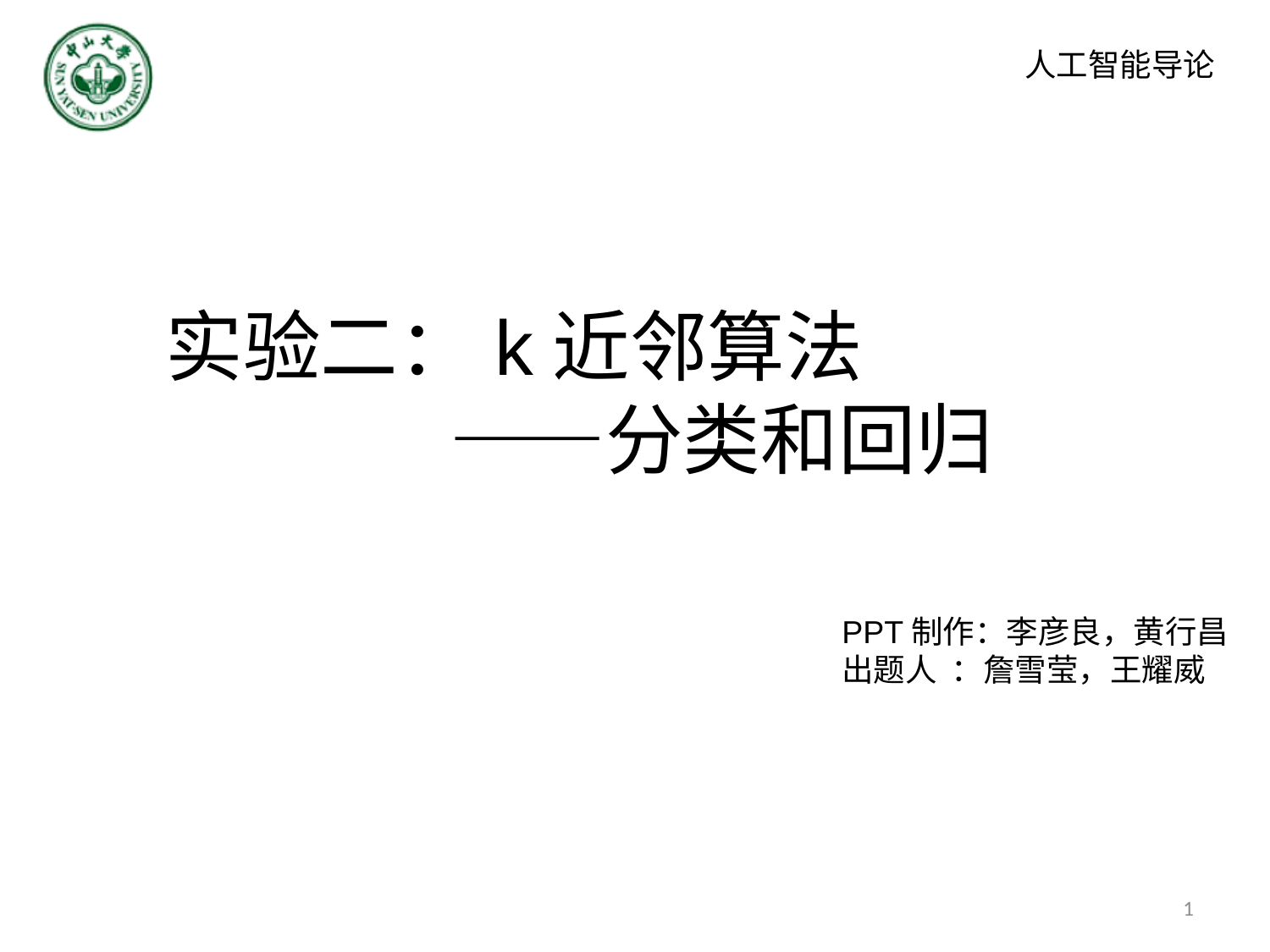

# 实验二：k近邻算法 ——分类和回归
PPT制作：李彦良，黄行昌
出题人  ：詹雪莹，王耀威
1